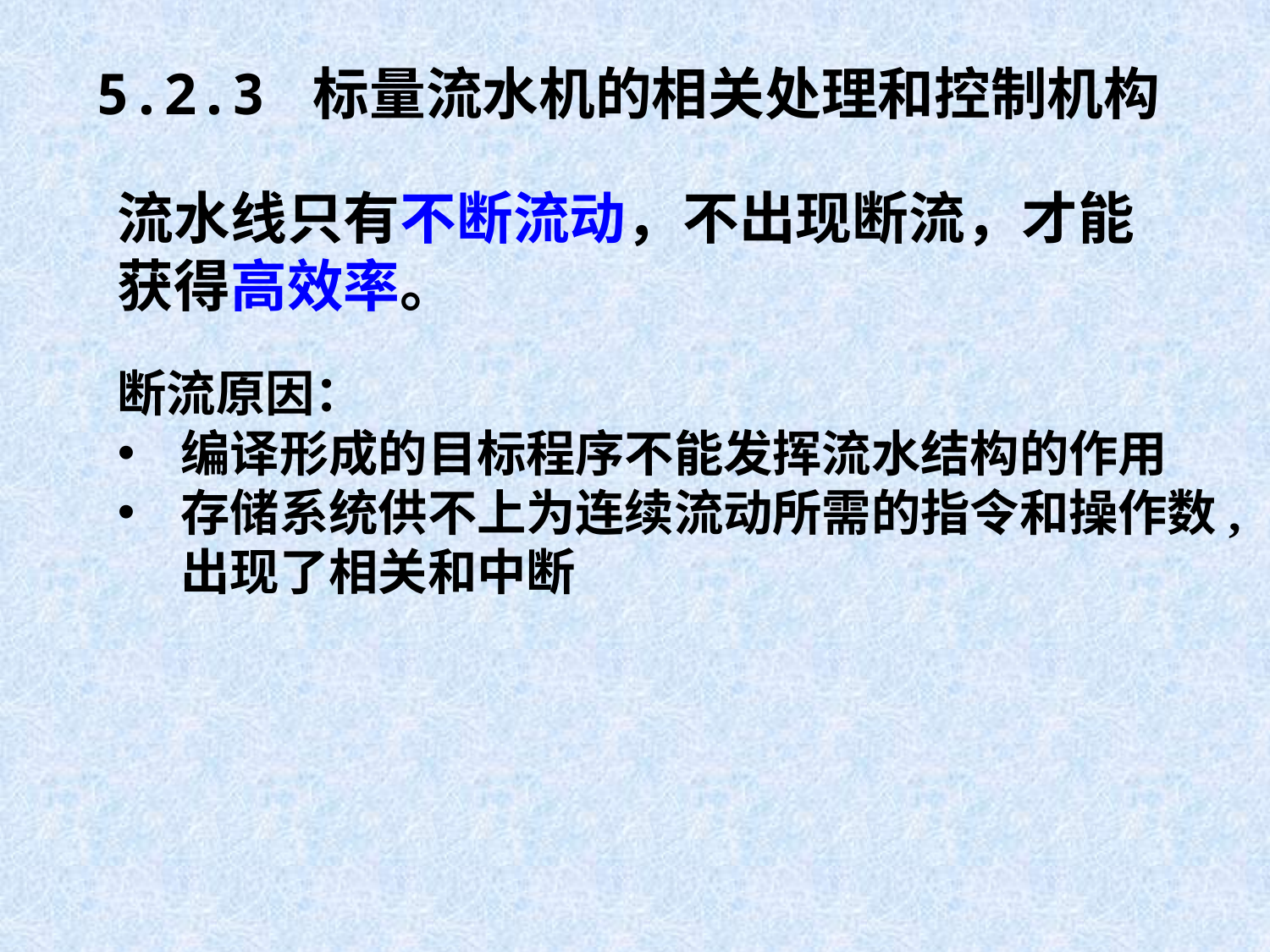

# 5.2.3 标量流水机的相关处理和控制机构
流水线只有不断流动，不出现断流，才能获得高效率。
断流原因：
编译形成的目标程序不能发挥流水结构的作用
存储系统供不上为连续流动所需的指令和操作数,出现了相关和中断